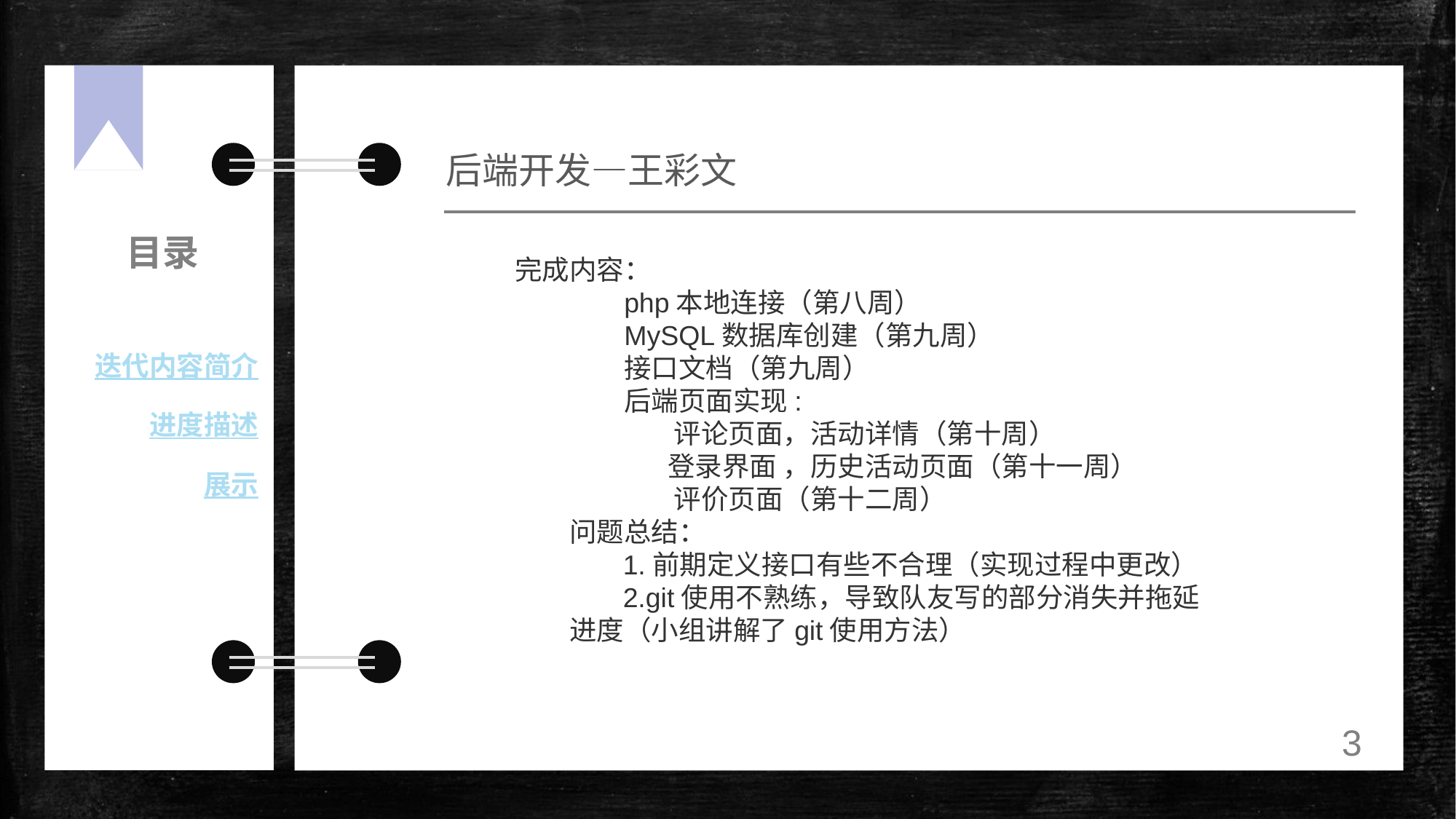

后端开发—王彩文
目录
完成内容：
php本地连接（第八周）
MySQL数据库创建（第九周）
接口文档（第九周）
后端页面实现:
       评论页面，活动详情（第十周）
      登录界面 ，历史活动页面（第十一周）
       评价页面（第十二周）
问题总结：
       1.前期定义接口有些不合理（实现过程中更改）
       2.git使用不熟练，导致队友写的部分消失并拖延进度（小组讲解了git使用方法）
迭代内容简介
进度描述
展示

3